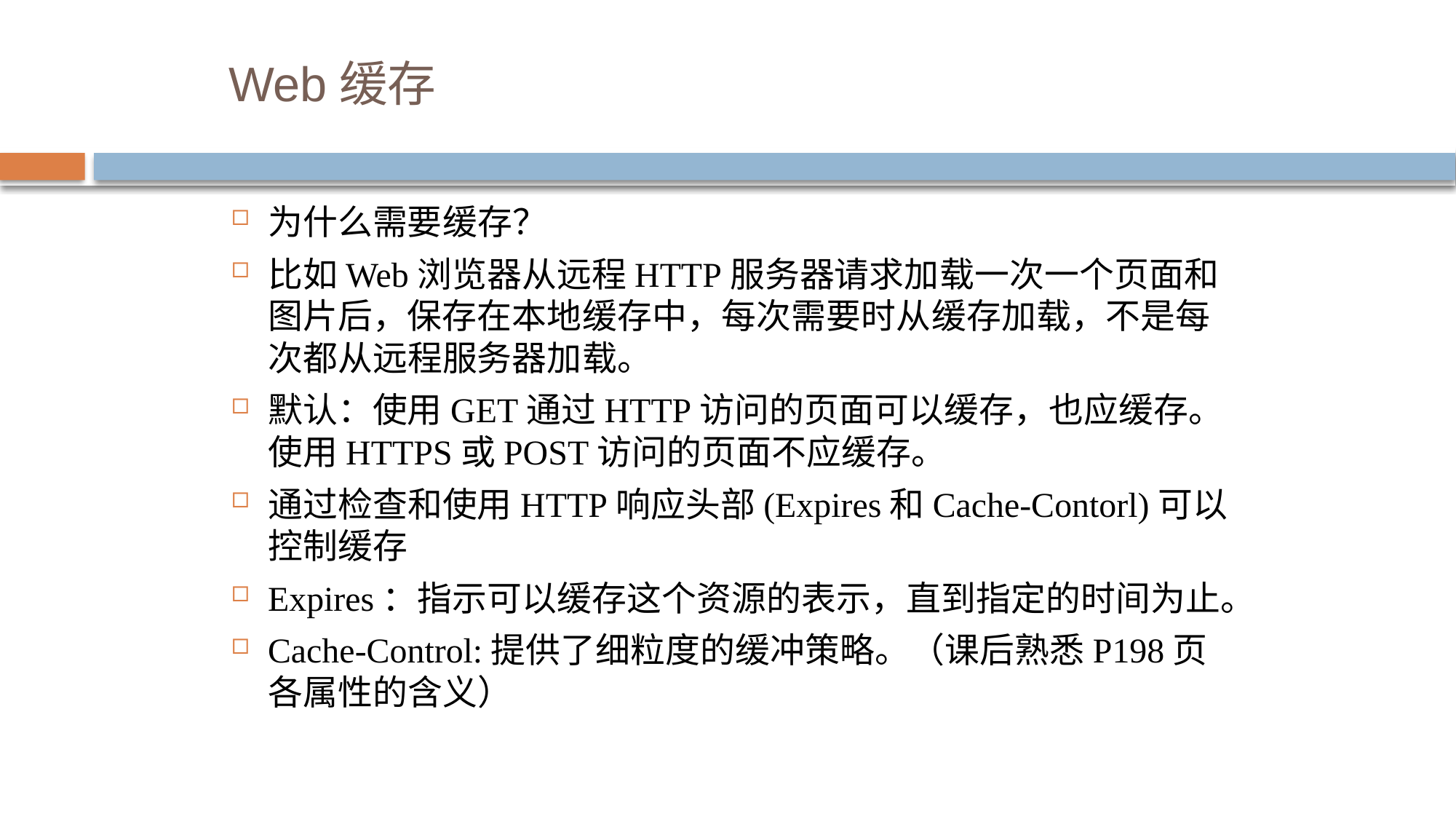

# Web缓存
为什么需要缓存？
比如Web浏览器从远程HTTP服务器请求加载一次一个页面和图片后，保存在本地缓存中，每次需要时从缓存加载，不是每次都从远程服务器加载。
默认：使用GET通过HTTP访问的页面可以缓存，也应缓存。使用HTTPS或POST访问的页面不应缓存。
通过检查和使用HTTP响应头部(Expires和Cache-Contorl)可以控制缓存
Expires：指示可以缓存这个资源的表示，直到指定的时间为止。
Cache-Control:提供了细粒度的缓冲策略。（课后熟悉P198页各属性的含义）